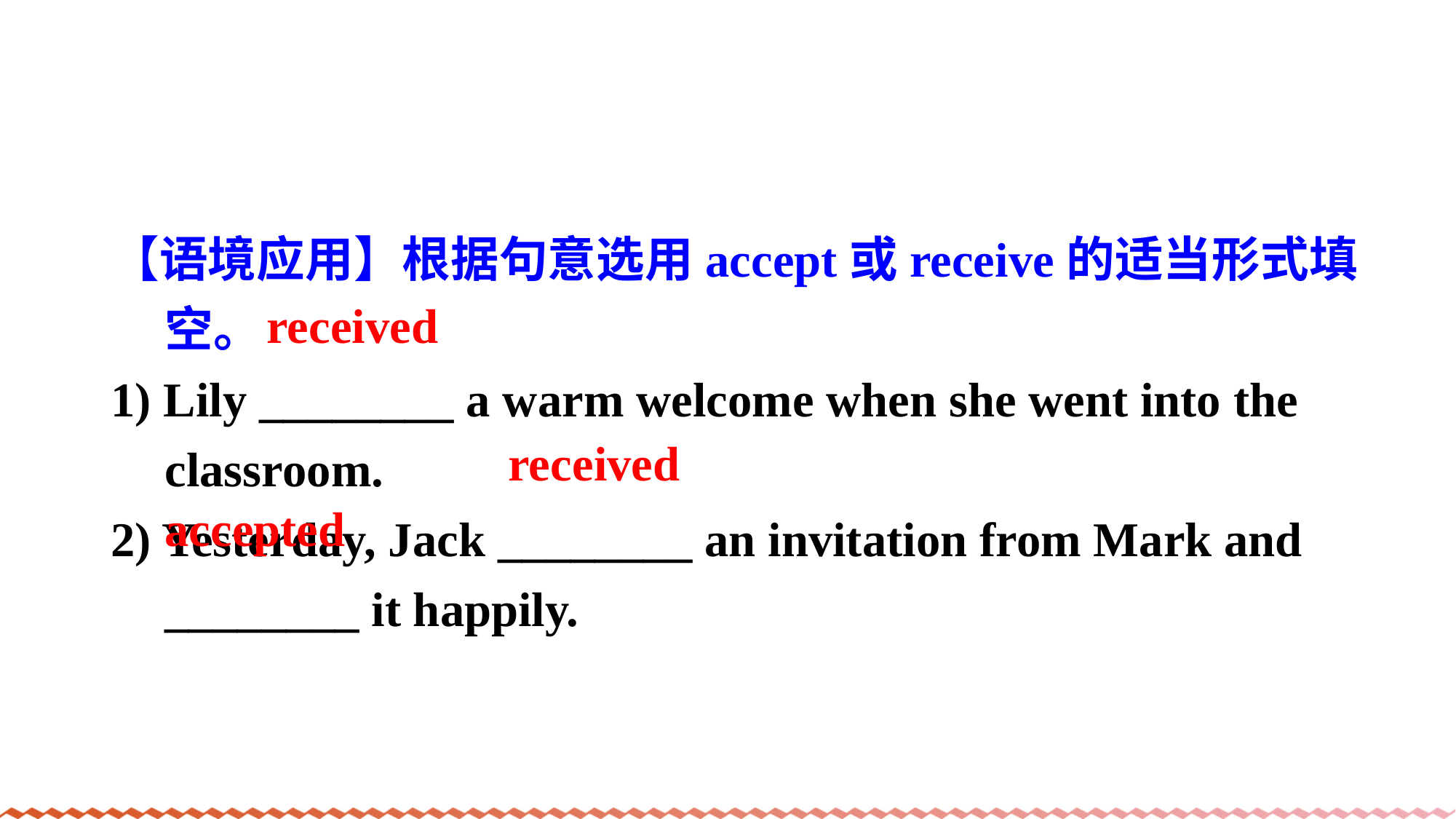

【语境应用】根据句意选用accept或receive的适当形式填空。
1) Lily ________ a warm welcome when she went into the classroom.
2) Yesterday, Jack ________ an invitation from Mark and ________ it happily.
received
received
accepted